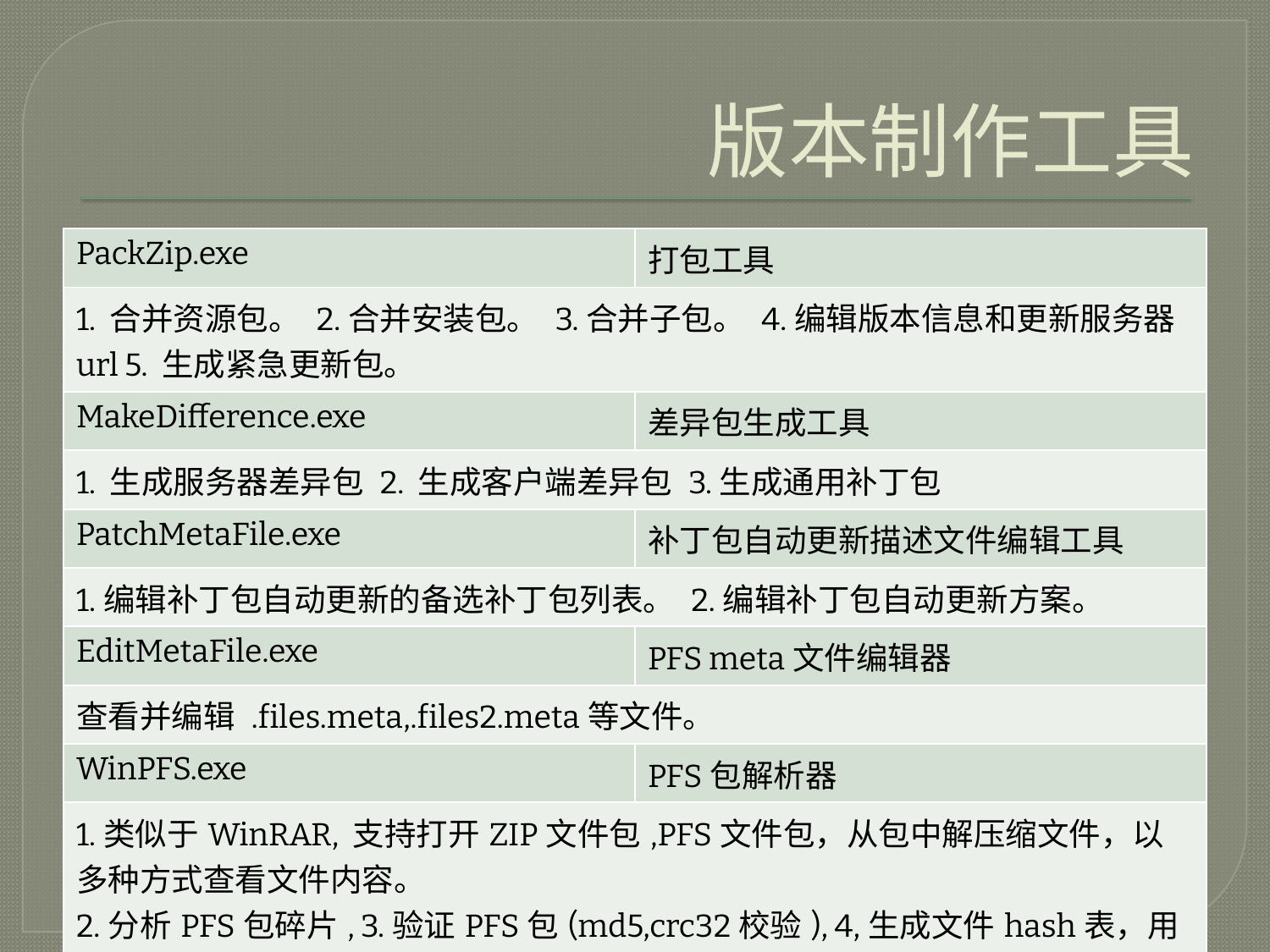

# 版本制作工具
| PackZip.exe | 打包工具 |
| --- | --- |
| 1. 合并资源包。 2.合并安装包。 3.合并子包。 4.编辑版本信息和更新服务器url 5. 生成紧急更新包。 |  |
| MakeDifference.exe | 差异包生成工具 |
| 1. 生成服务器差异包 2. 生成客户端差异包 3.生成通用补丁包 |  |
| PatchMetaFile.exe | 补丁包自动更新描述文件编辑工具 |
| 1.编辑补丁包自动更新的备选补丁包列表。 2.编辑补丁包自动更新方案。 |  |
| EditMetaFile.exe | PFS meta文件编辑器 |
| 查看并编辑 .files.meta,.files2.meta等文件。 |  |
| WinPFS.exe | PFS包解析器 |
| 1.类似于WinRAR, 支持打开ZIP文件包,PFS文件包，从包中解压缩文件，以多种方式查看文件内容。 2.分析PFS包碎片, 3.验证PFS包(md5,crc32校验), 4,生成文件hash表，用于对PFS包在服务器端进行校验。 |  |